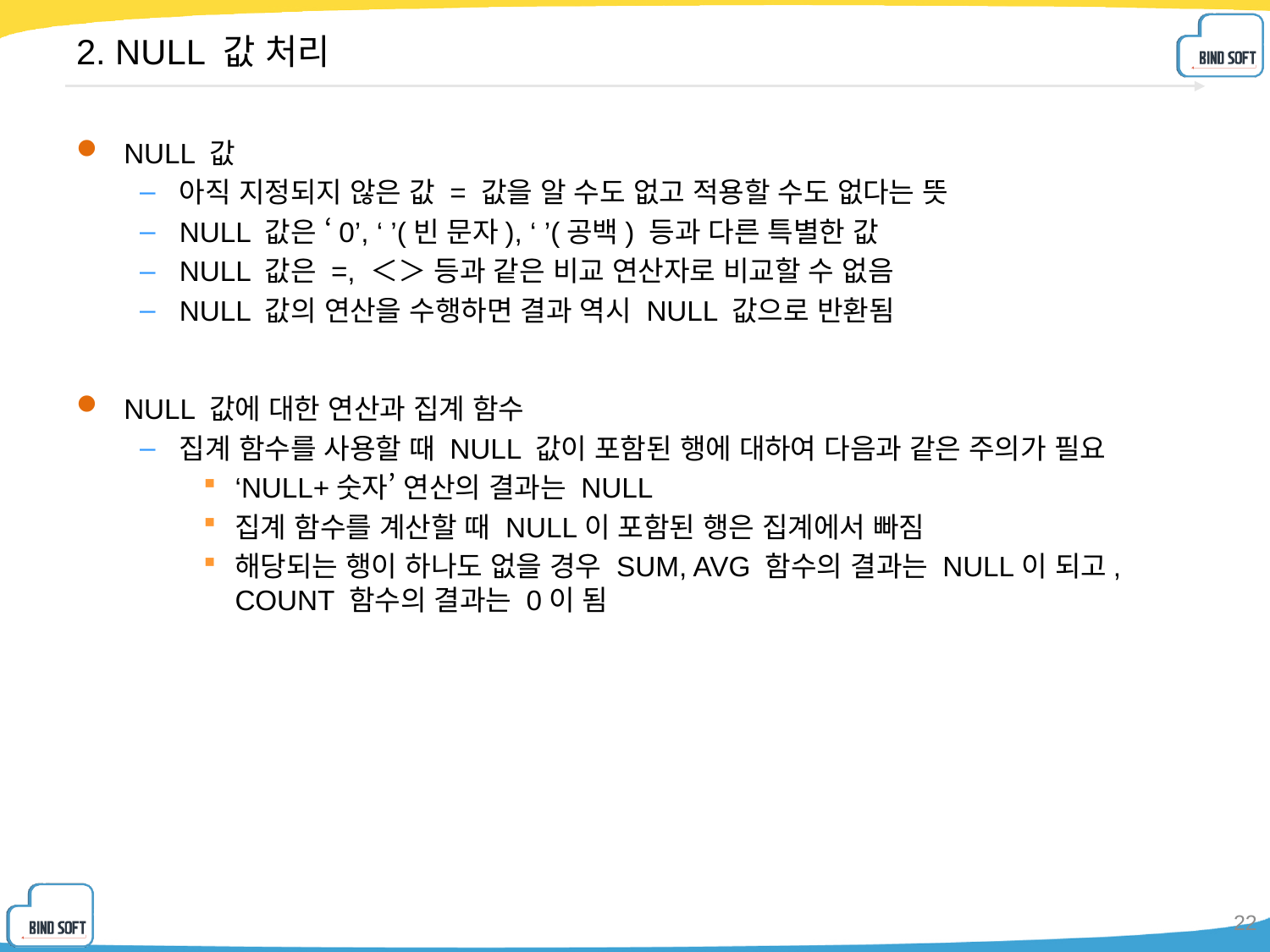

# 2. NULL 값 처리
NULL 값
아직 지정되지 않은 값 = 값을 알 수도 없고 적용할 수도 없다는 뜻
NULL 값은 ‘0’, ‘ ’(빈 문자), ‘ ’(공백) 등과 다른 특별한 값
NULL 값은 =, ＜＞ 등과 같은 비교 연산자로 비교할 수 없음
NULL 값의 연산을 수행하면 결과 역시 NULL 값으로 반환됨

NULL 값에 대한 연산과 집계 함수
집계 함수를 사용할 때 NULL 값이 포함된 행에 대하여 다음과 같은 주의가 필요
‘NULL+숫자’ 연산의 결과는 NULL
집계 함수를 계산할 때 NULL이 포함된 행은 집계에서 빠짐
해당되는 행이 하나도 없을 경우 SUM, AVG 함수의 결과는 NULL이 되고, COUNT 함수의 결과는 0이 됨
22